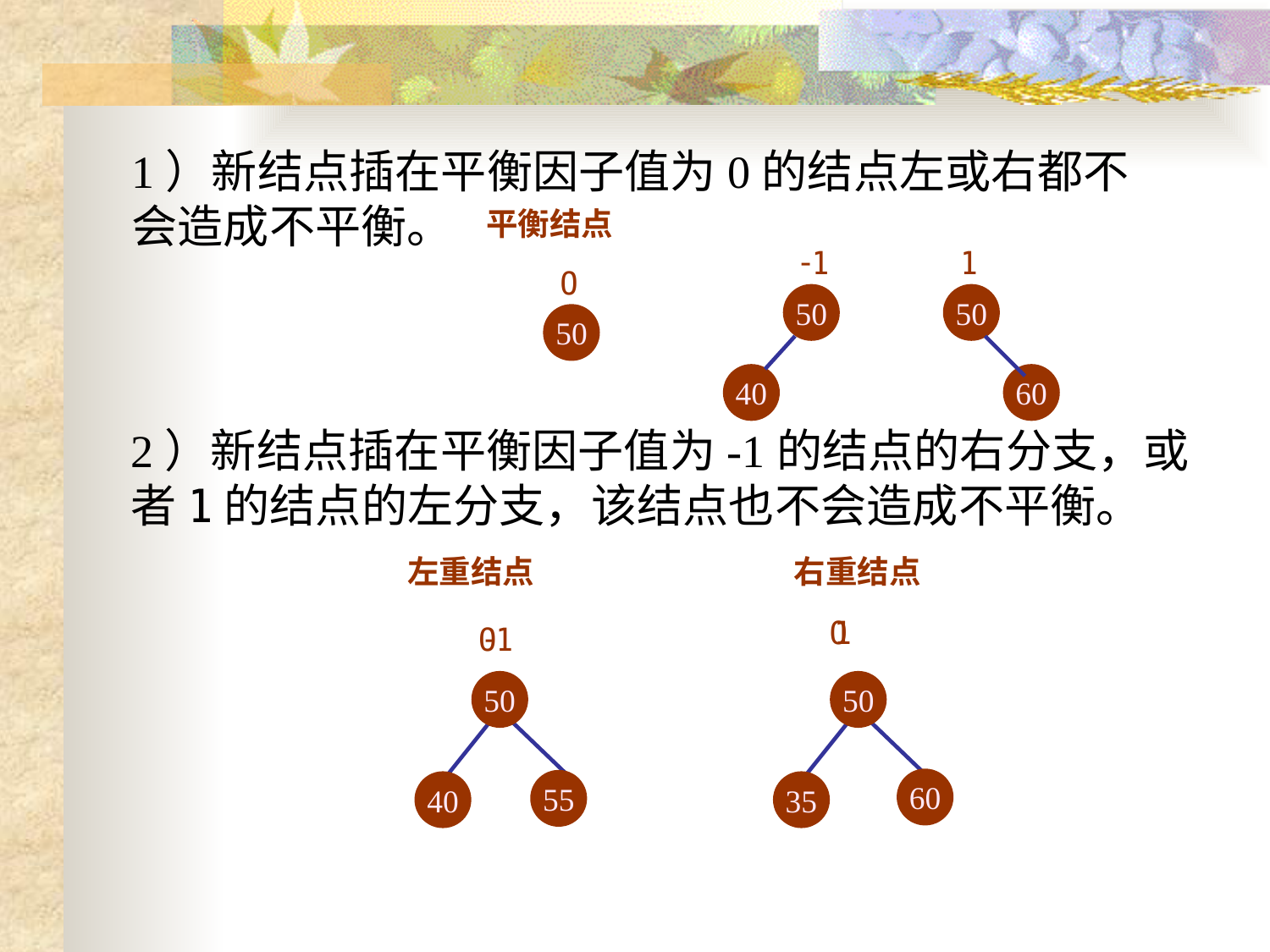

1）新结点插在平衡因子值为0的结点左或右都不会造成不平衡。
平衡结点
-1
1
0
50
50
50

40
60
2）新结点插在平衡因子值为-1的结点的右分支，或者1的结点的左分支，该结点也不会造成不平衡。
左重结点
右重结点
0
1
0
-1
50
50

60
55
40
35